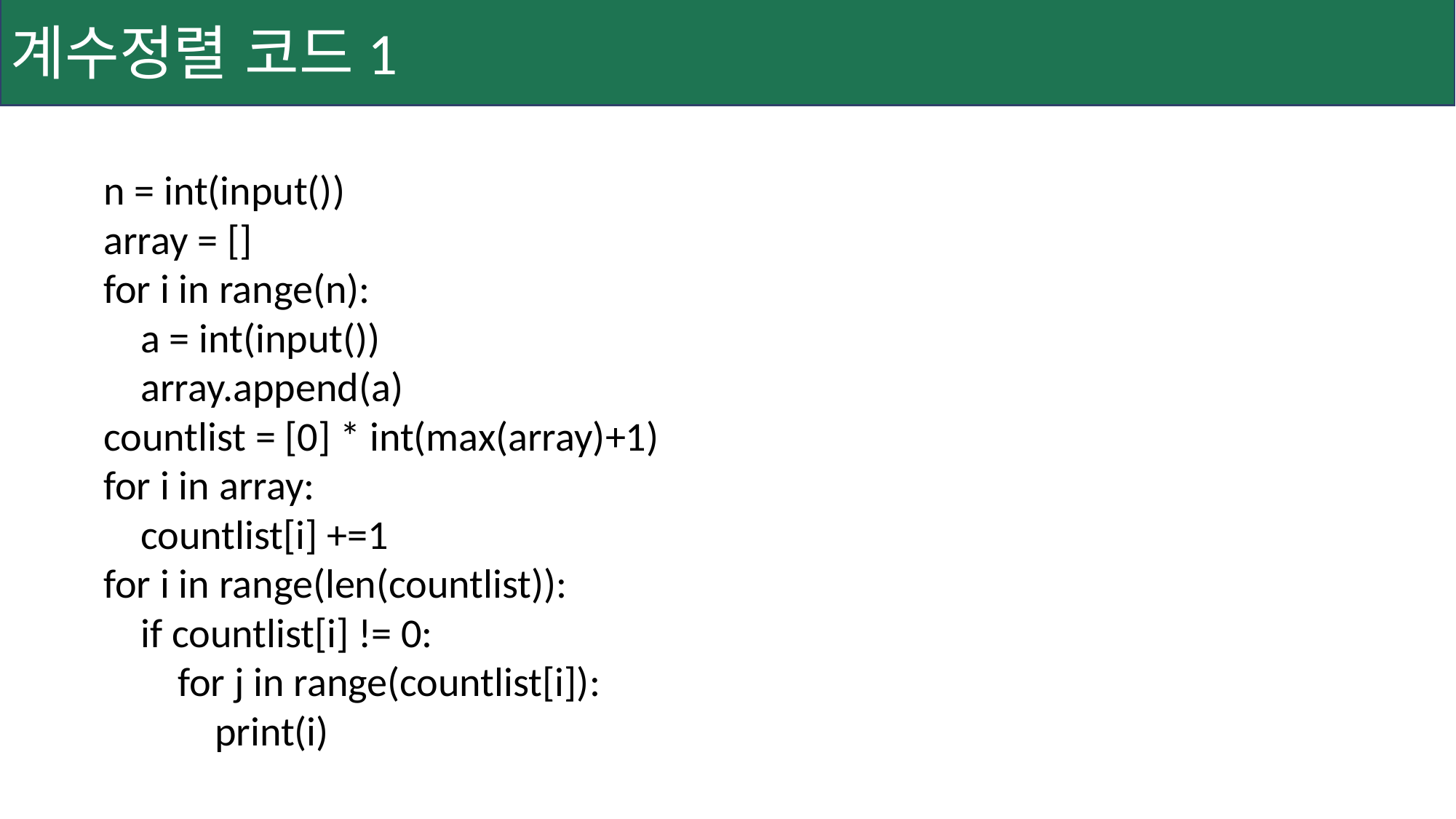

계수정렬 코드1
n = int(input())
array = []
for i in range(n):
    a = int(input())
    array.append(a)
countlist = [0] * int(max(array)+1)
for i in array:
    countlist[i] +=1
for i in range(len(countlist)):
    if countlist[i] != 0:
        for j in range(countlist[i]):
            print(i)